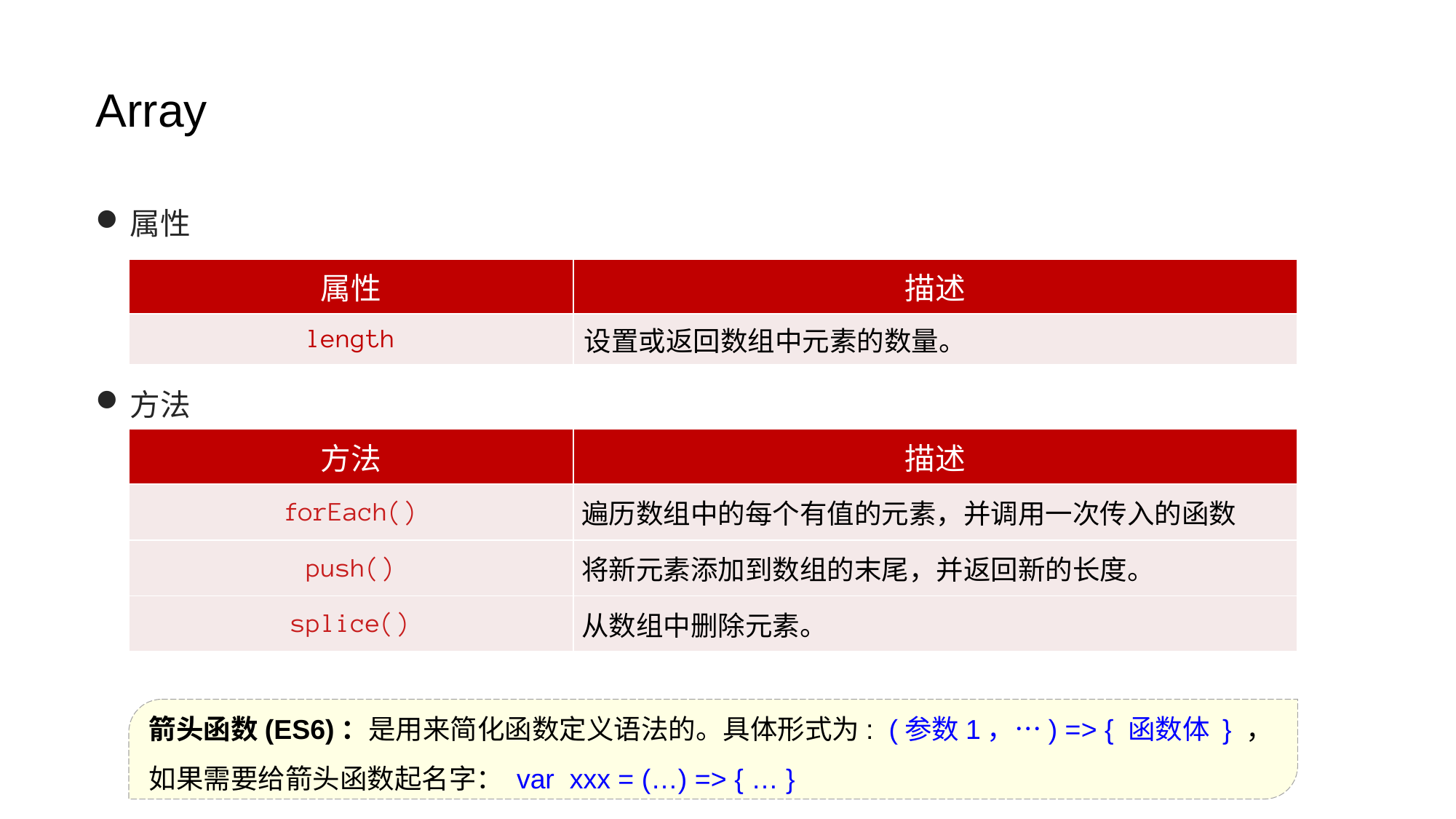

# Array
属性
| 属性 | 描述 |
| --- | --- |
| length | 设置或返回数组中元素的数量。 |
方法
| 方法 | 描述 |
| --- | --- |
| forEach() | 遍历数组中的每个有值的元素，并调用一次传入的函数 |
| push() | 将新元素添加到数组的末尾，并返回新的长度。 |
| splice() | 从数组中删除元素。 |
箭头函数(ES6)：是用来简化函数定义语法的。具体形式为:  (参数1，…) => { 函数体 } ，如果需要给箭头函数起名字： var  xxx = (…) => { … }